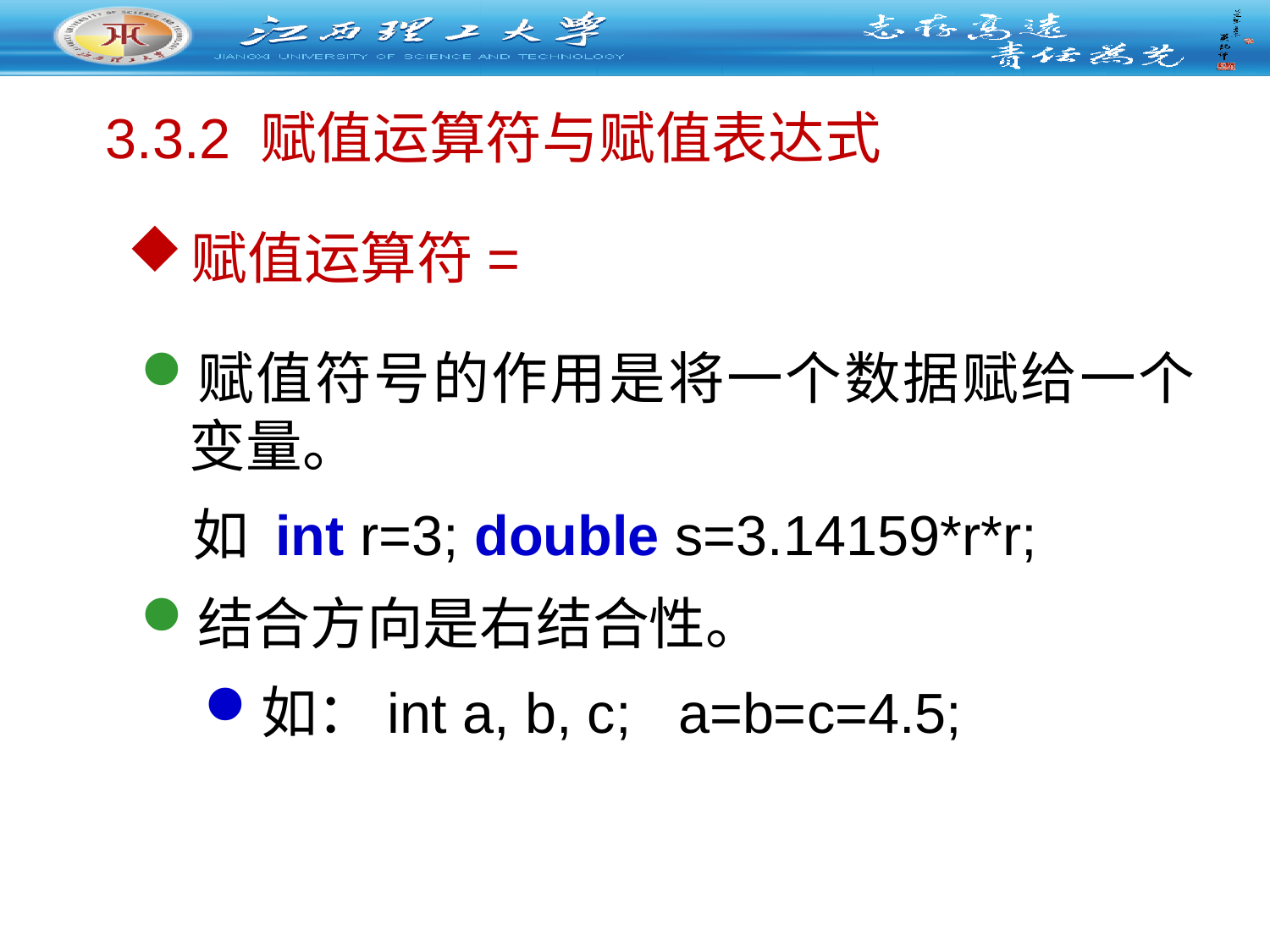

3.3.2 赋值运算符与赋值表达式
赋值运算符=
赋值符号的作用是将一个数据赋给一个变量。
   如 int r=3; double s=3.14159*r*r;
结合方向是右结合性。
如：int a, b, c;   a=b=c=4.5;